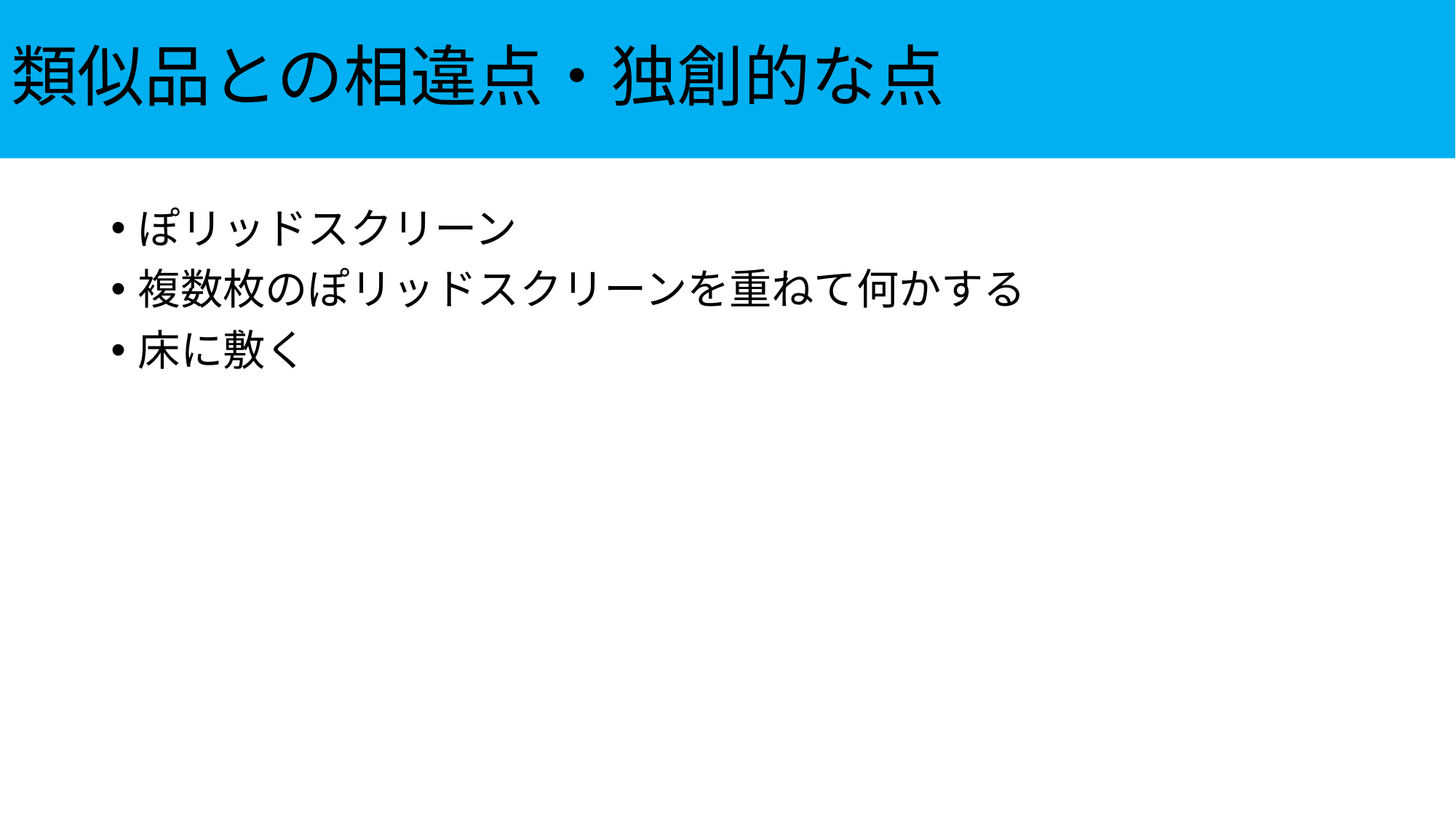

# 類似品との相違点・独創的な点
ぽリッドスクリーン
複数枚のぽリッドスクリーンを重ねて何かする
床に敷く